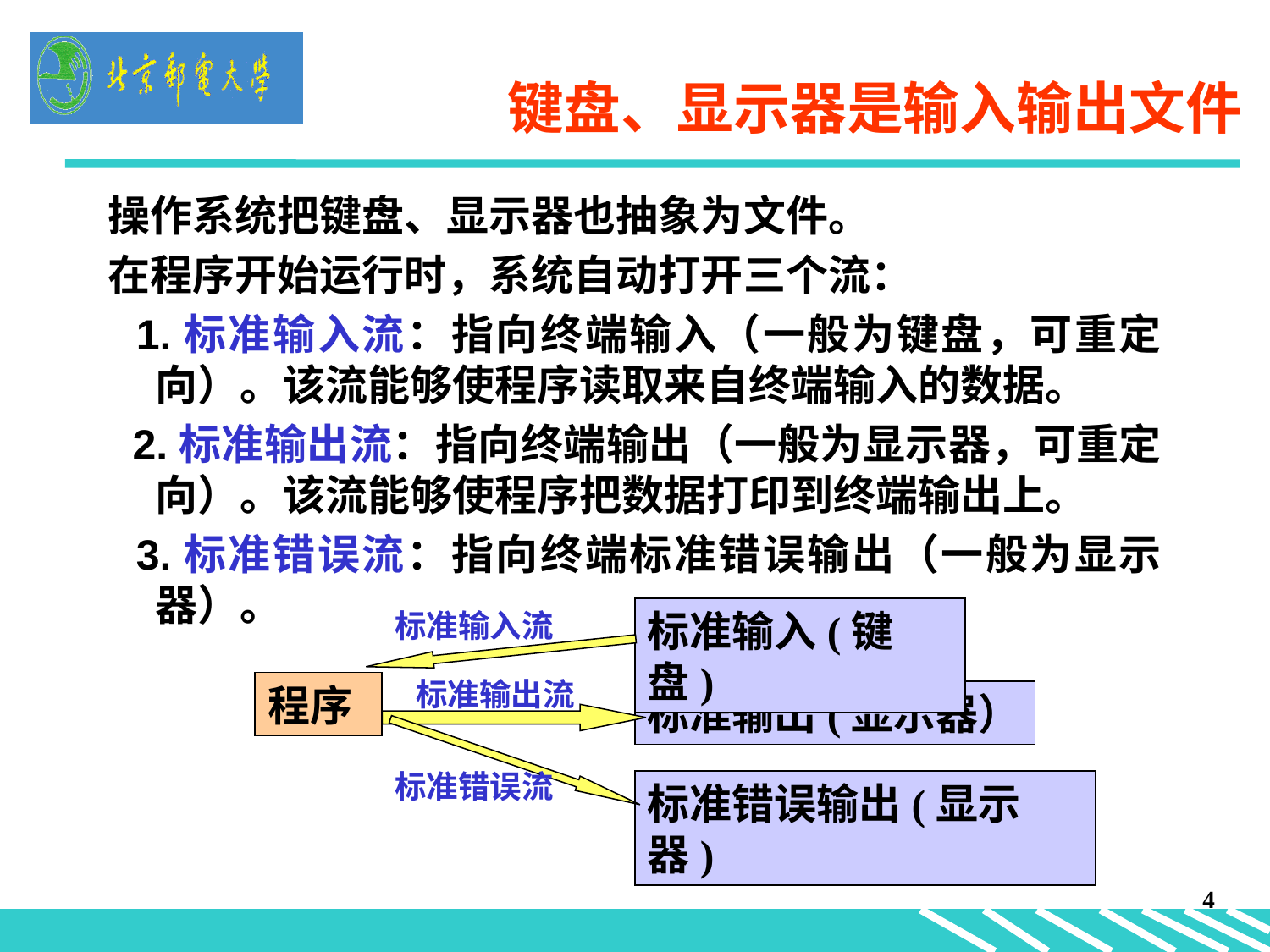

# 键盘、显示器是输入输出文件
操作系统把键盘、显示器也抽象为文件。
在程序开始运行时，系统自动打开三个流：
  1.标准输入流：指向终端输入（一般为键盘，可重定向）。该流能够使程序读取来自终端输入的数据。
  2.标准输出流：指向终端输出（一般为显示器，可重定向）。该流能够使程序把数据打印到终端输出上。
  3.标准错误流：指向终端标准错误输出（一般为显示器）。

标准输入(键盘)
标准输入流

标准输出流
程序
标准输出(显示器）

标准错误流
标准错误输出(显示器)
4